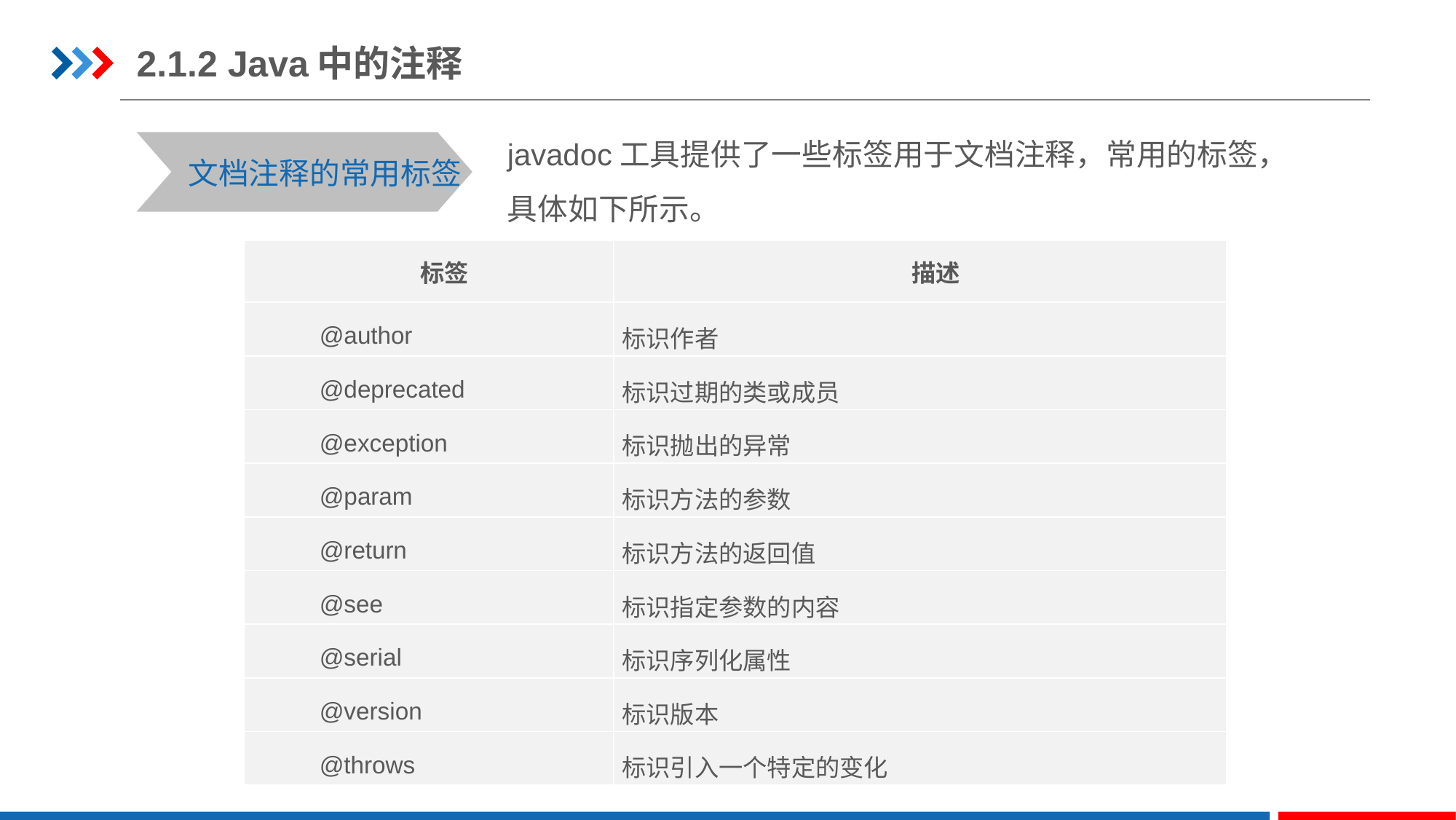

2.1.2 Java中的注释
javadoc工具提供了一些标签用于文档注释，常用的标签，具体如下所示。

文档注释的常用标签
| 标签 | 描述 |
| --- | --- |
| @author | 标识作者 |
| @deprecated | 标识过期的类或成员 |
| @exception | 标识抛出的异常 |
| @param | 标识方法的参数 |
| @return | 标识方法的返回值 |
| @see | 标识指定参数的内容 |
| @serial | 标识序列化属性 |
| @version | 标识版本 |
| @throws | 标识引入一个特定的变化 |